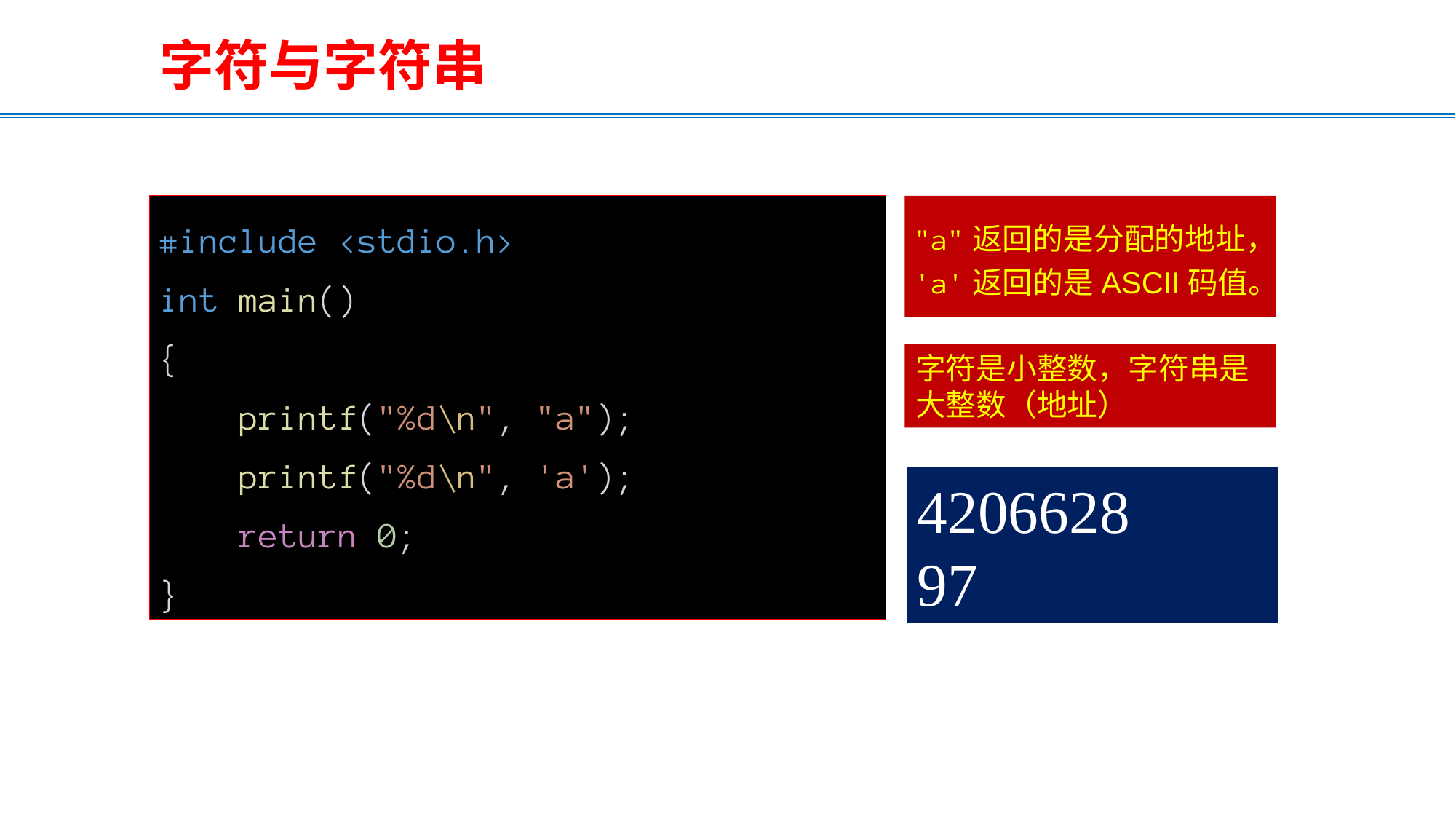

字符与字符串
#include <stdio.h>
int main()
{
    printf("%d\n", "a");
    printf("%d\n", 'a');
    return 0;
}
"a"返回的是分配的地址，
'a'返回的是ASCII码值。
字符是小整数，字符串是大整数（地址）
4206628
97